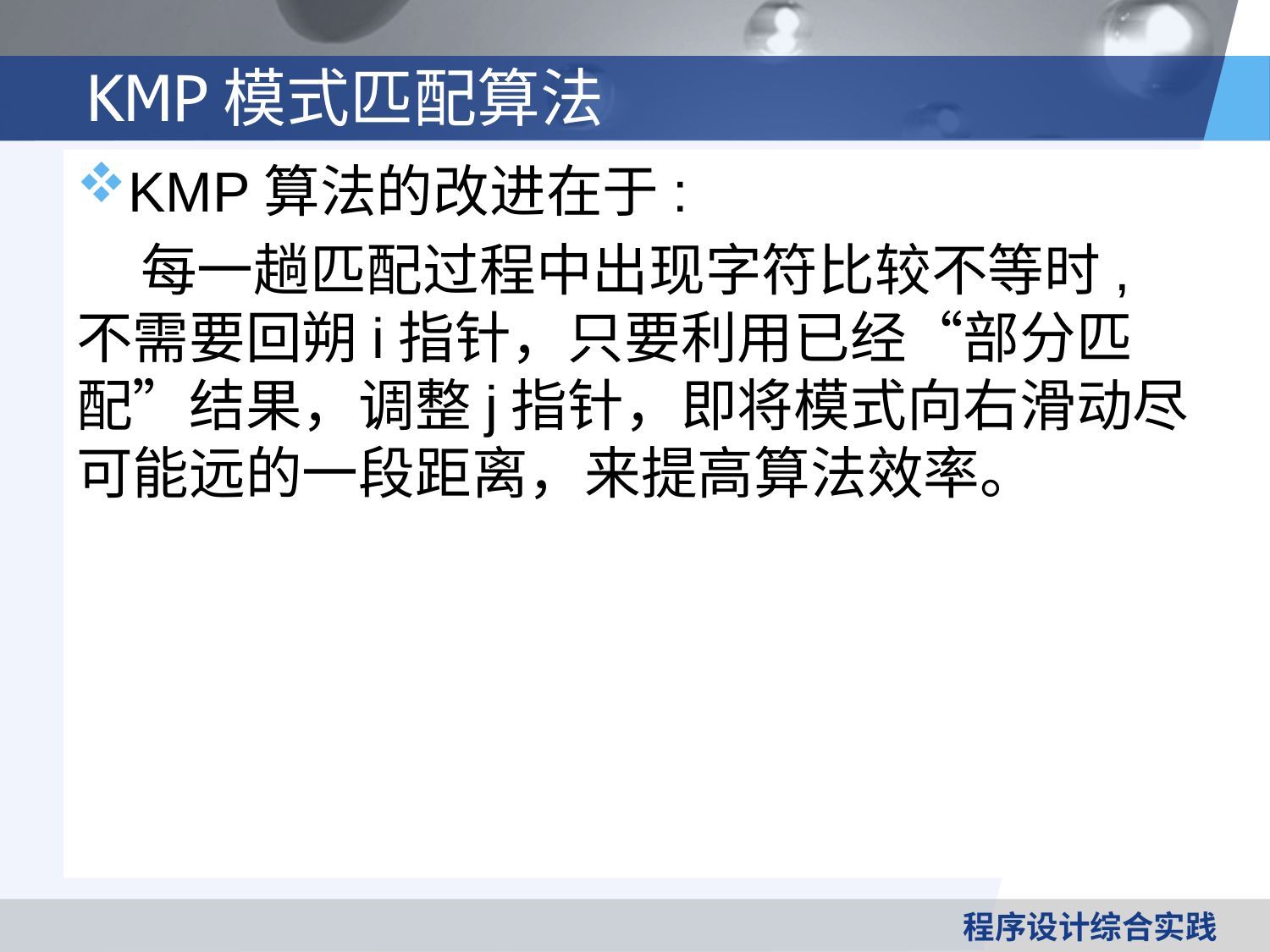

# KMP模式匹配算法
KMP算法的改进在于:
    每一趟匹配过程中出现字符比较不等时,不需要回朔i指针，只要利用已经“部分匹配”结果，调整j指针，即将模式向右滑动尽可能远的一段距离，来提高算法效率。